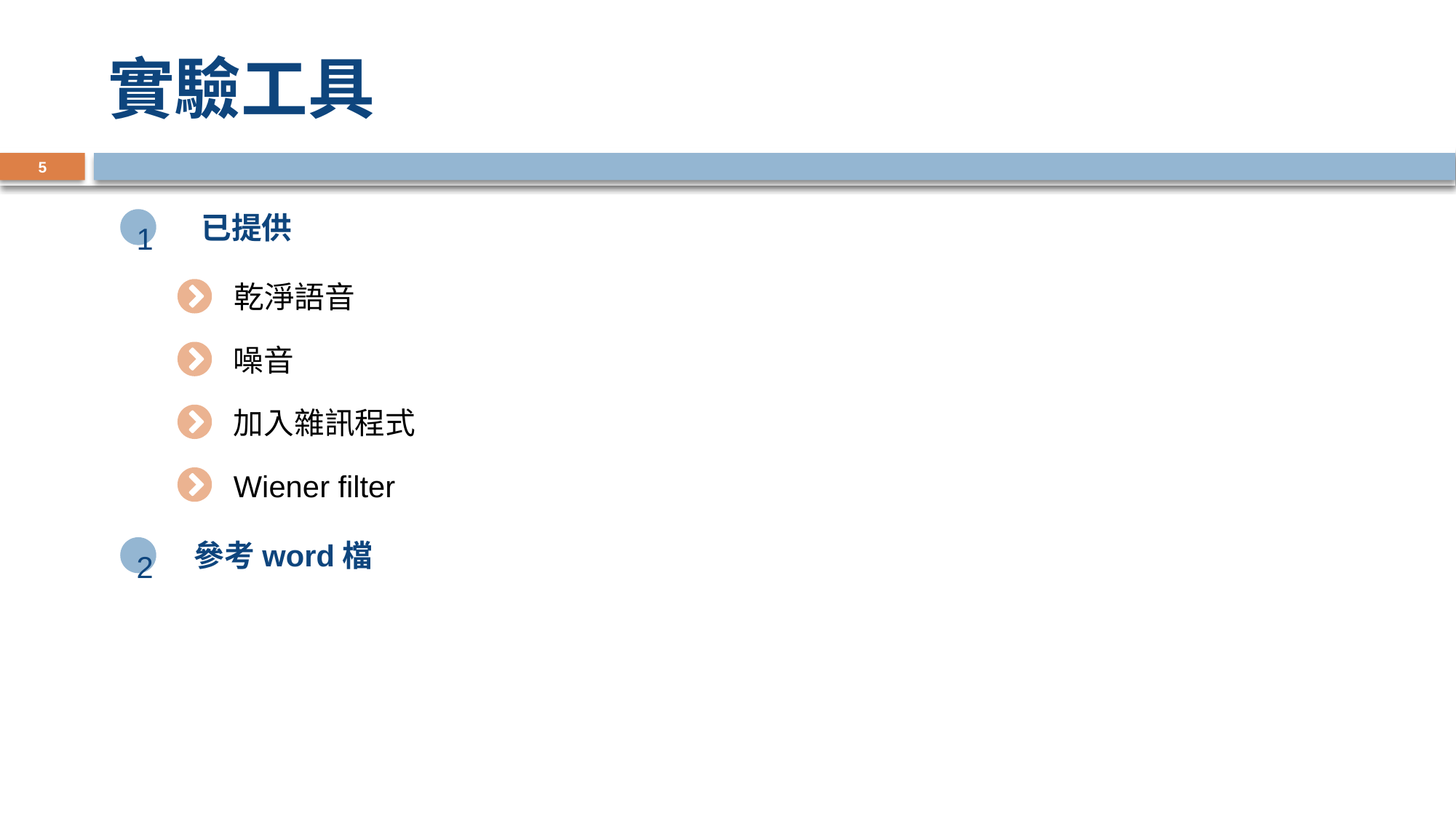

# 實驗工具
5
已提供
1
乾淨語音

噪音

加入雜訊程式

Wiener filter

參考word檔
2